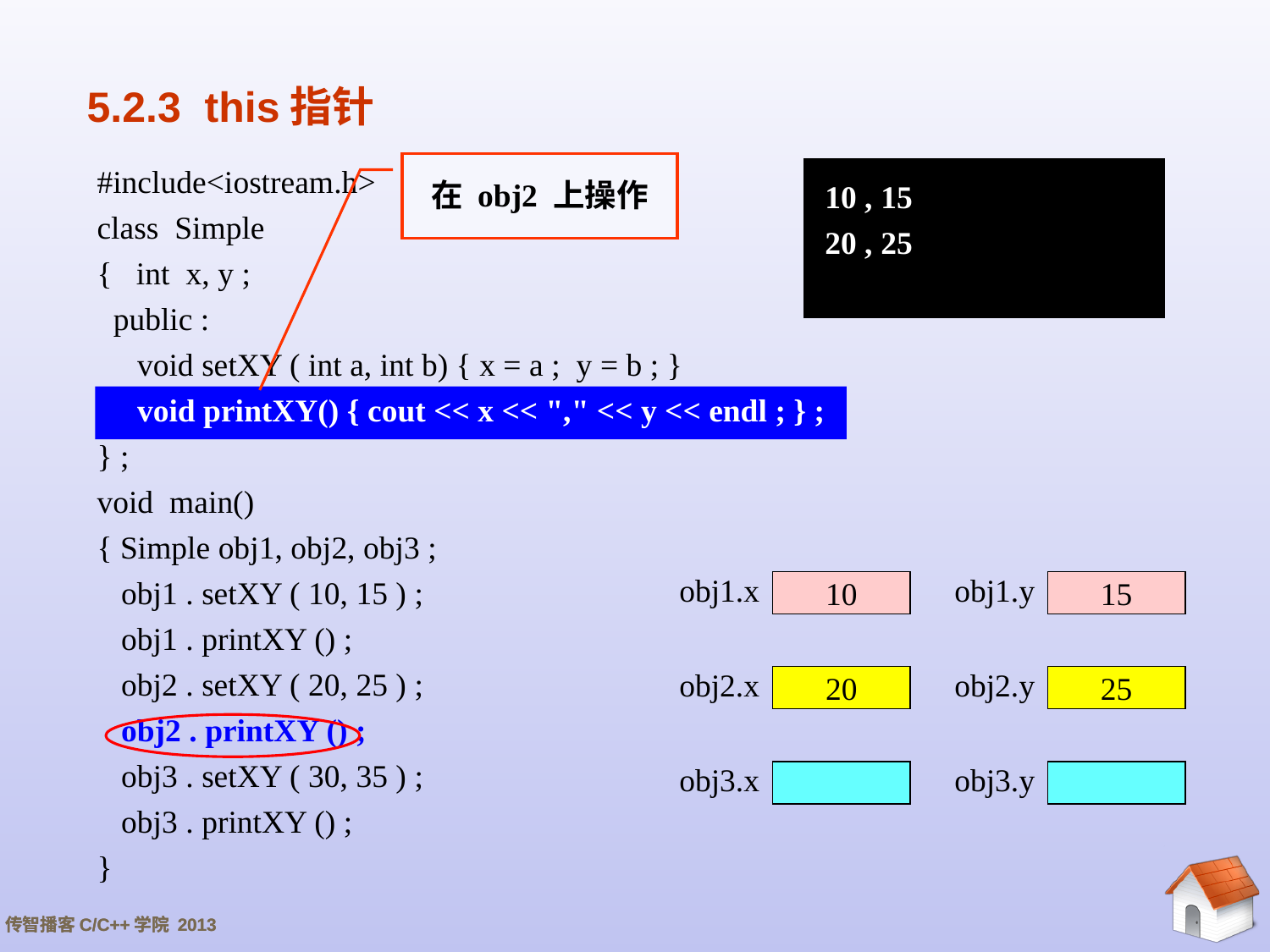

5.2.3  this指针
#include<iostream.h>	 // 例5-5
class  Simple
{   int  x, y ;
  public :
     void setXY ( int a, int b) { x = a ;  y = b ; }
     void printXY() { cout << x << "," << y << endl ; } ;
} ;
void  main()
{ Simple obj1, obj2, obj3 ;
   obj1 . setXY ( 10, 15 ) ;
   obj1 . printXY () ;
   obj2 . setXY ( 20, 25 ) ;
   obj2 . printXY () ;
   obj3 . setXY ( 30, 35 ) ;
   obj3 . printXY () ;
}
在 obj2 上操作
 10 , 15
 20 , 25
 30 , 35

obj1.x
obj1.y
10
15
obj2.x
obj2.y
20
25

obj3.x
obj3.y